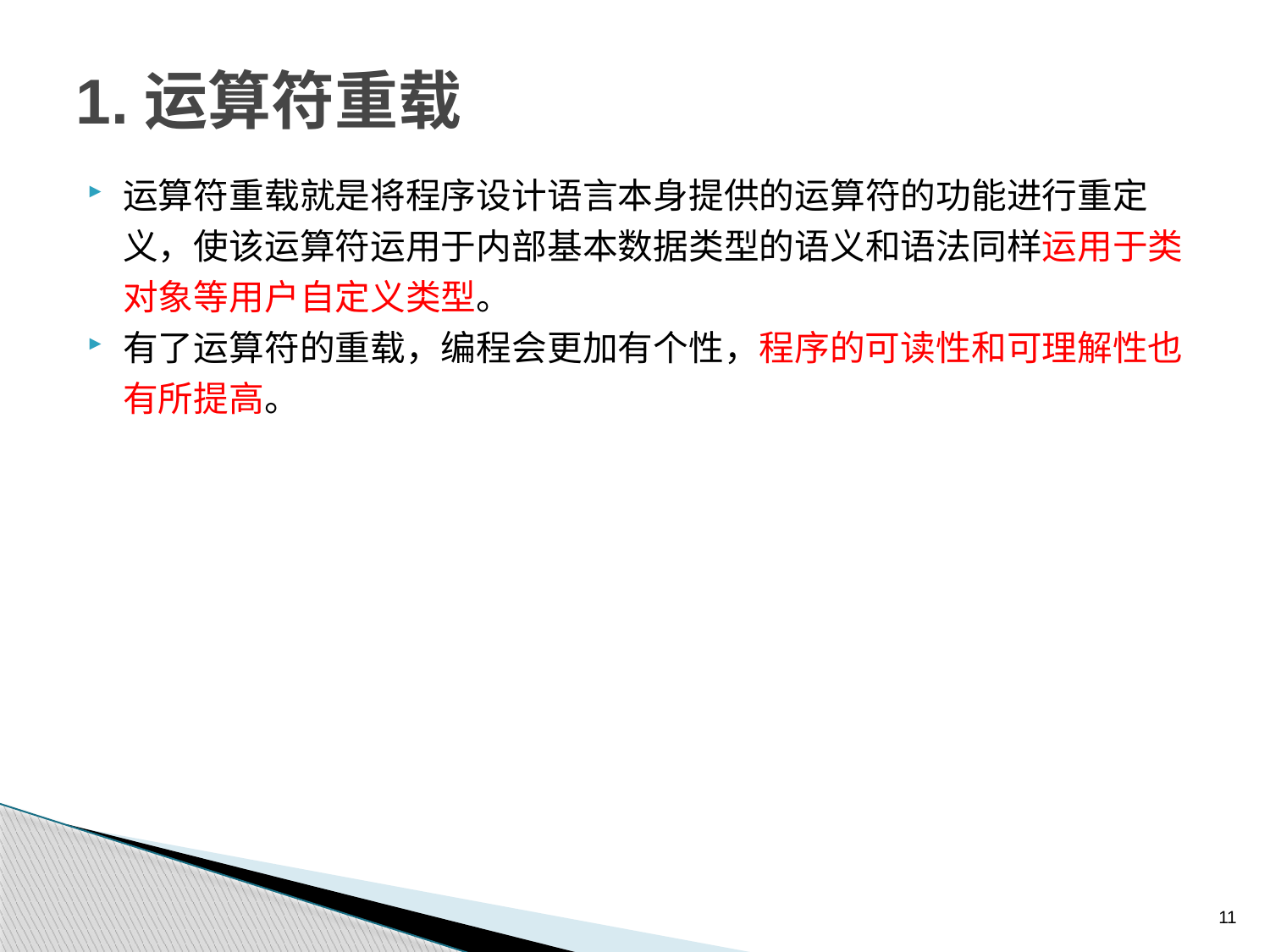

# 1.运算符重载
运算符重载就是将程序设计语言本身提供的运算符的功能进行重定义，使该运算符运用于内部基本数据类型的语义和语法同样运用于类对象等用户自定义类型。
有了运算符的重载，编程会更加有个性，程序的可读性和可理解性也有所提高。

11